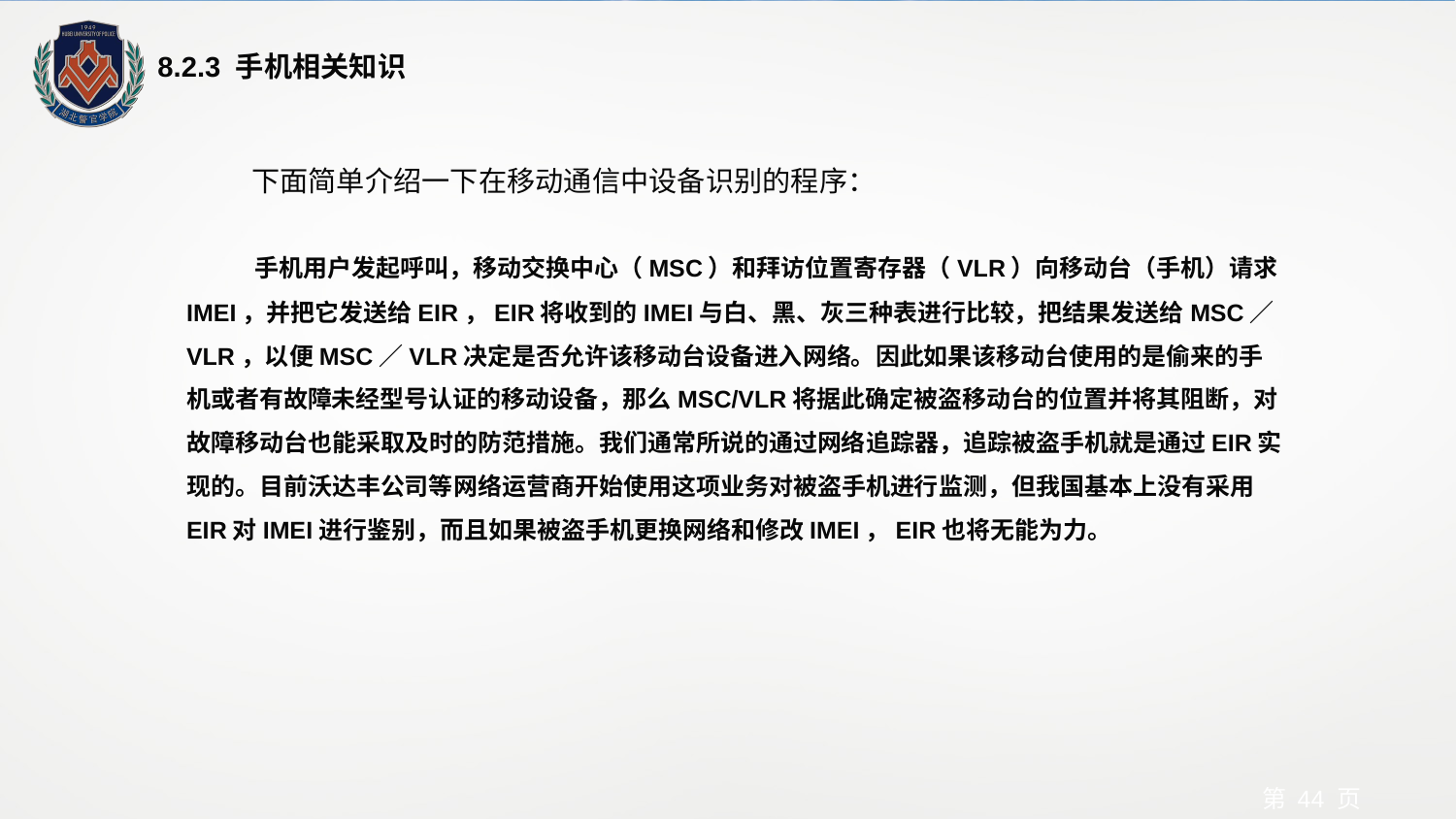

8.2.3 手机相关知识
  下面简单介绍一下在移动通信中设备识别的程序：

   手机用户发起呼叫，移动交换中心（MSC）和拜访位置寄存器（VLR）向移动台（手机）请求IMEI，并把它发送给EIR，EIR将收到的IMEI与白、黑、灰三种表进行比较，把结果发送给MSC／VLR，以便MSC／VLR决定是否允许该移动台设备进入网络。因此如果该移动台使用的是偷来的手机或者有故障未经型号认证的移动设备，那么MSC/VLR将据此确定被盗移动台的位置并将其阻断，对故障移动台也能采取及时的防范措施。我们通常所说的通过网络追踪器，追踪被盗手机就是通过EIR实现的。目前沃达丰公司等网络运营商开始使用这项业务对被盗手机进行监测，但我国基本上没有采用EIR对IMEI进行鉴别，而且如果被盗手机更换网络和修改IMEI，EIR也将无能为力。